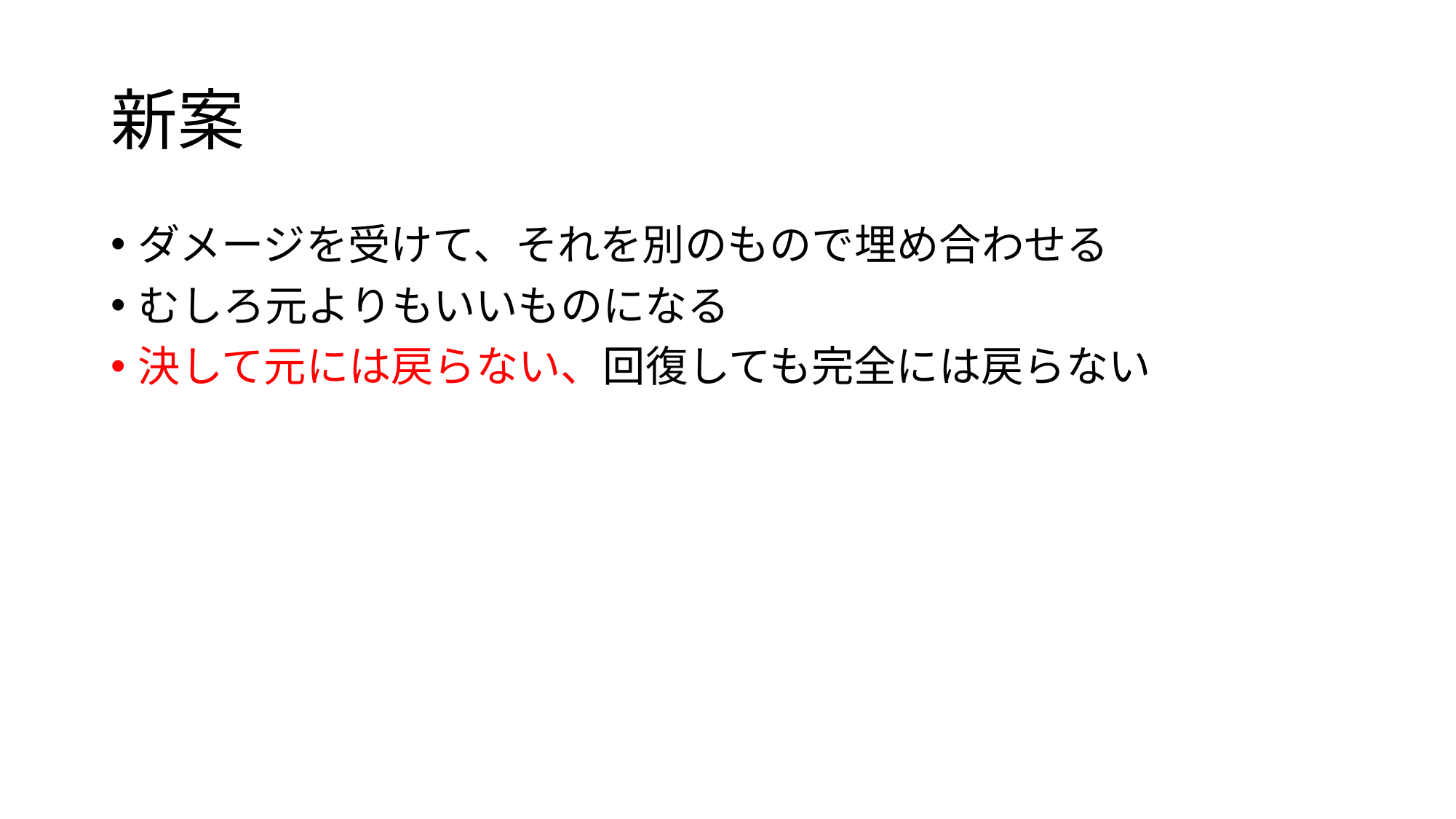

# 新案
ダメージを受けて、それを別のもので埋め合わせる
むしろ元よりもいいものになる
決して元には戻らない、回復しても完全には戻らない